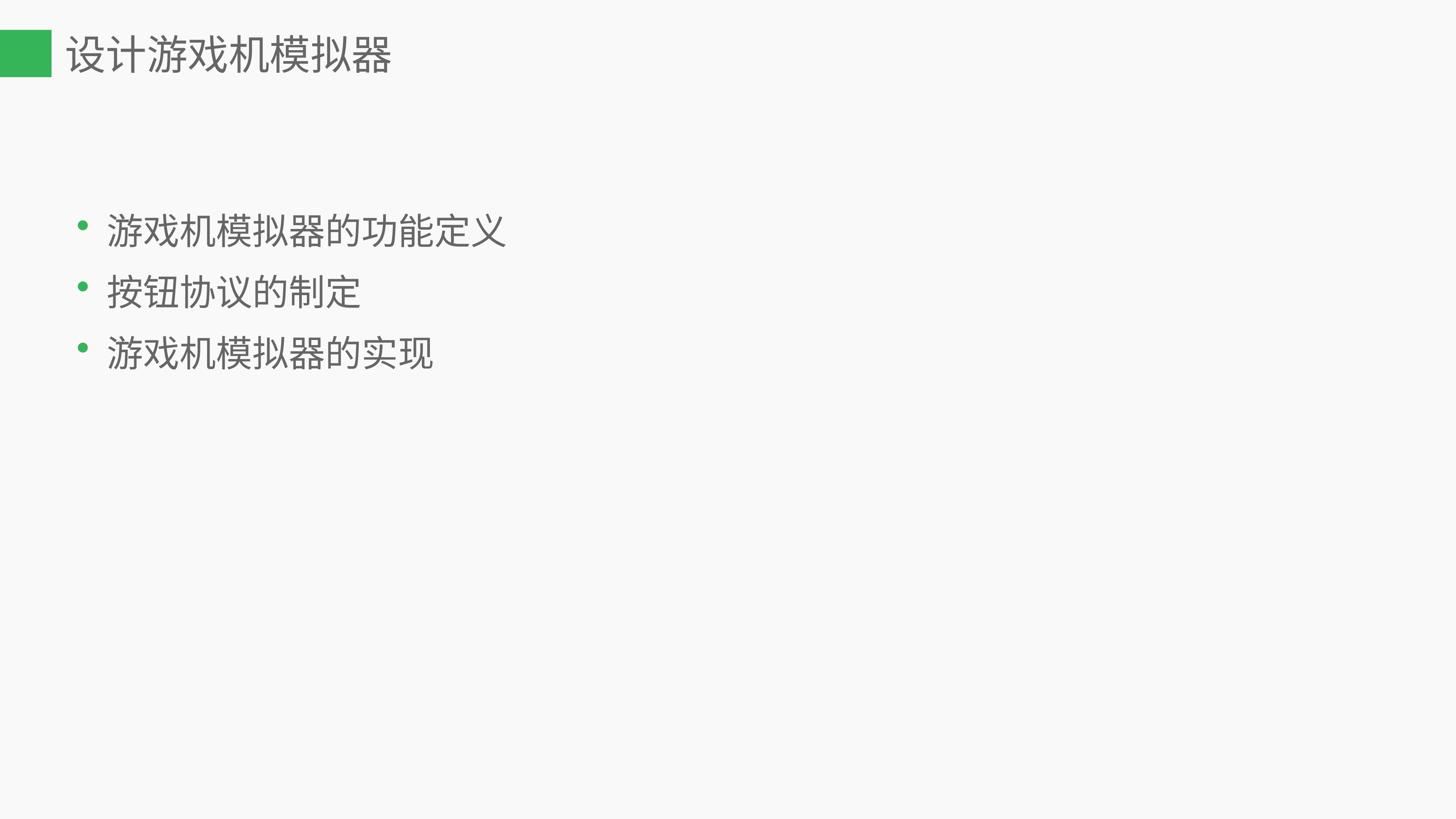

设计游戏机模拟器

游戏机模拟器的功能定义
按钮协议的制定
游戏机模拟器的实现